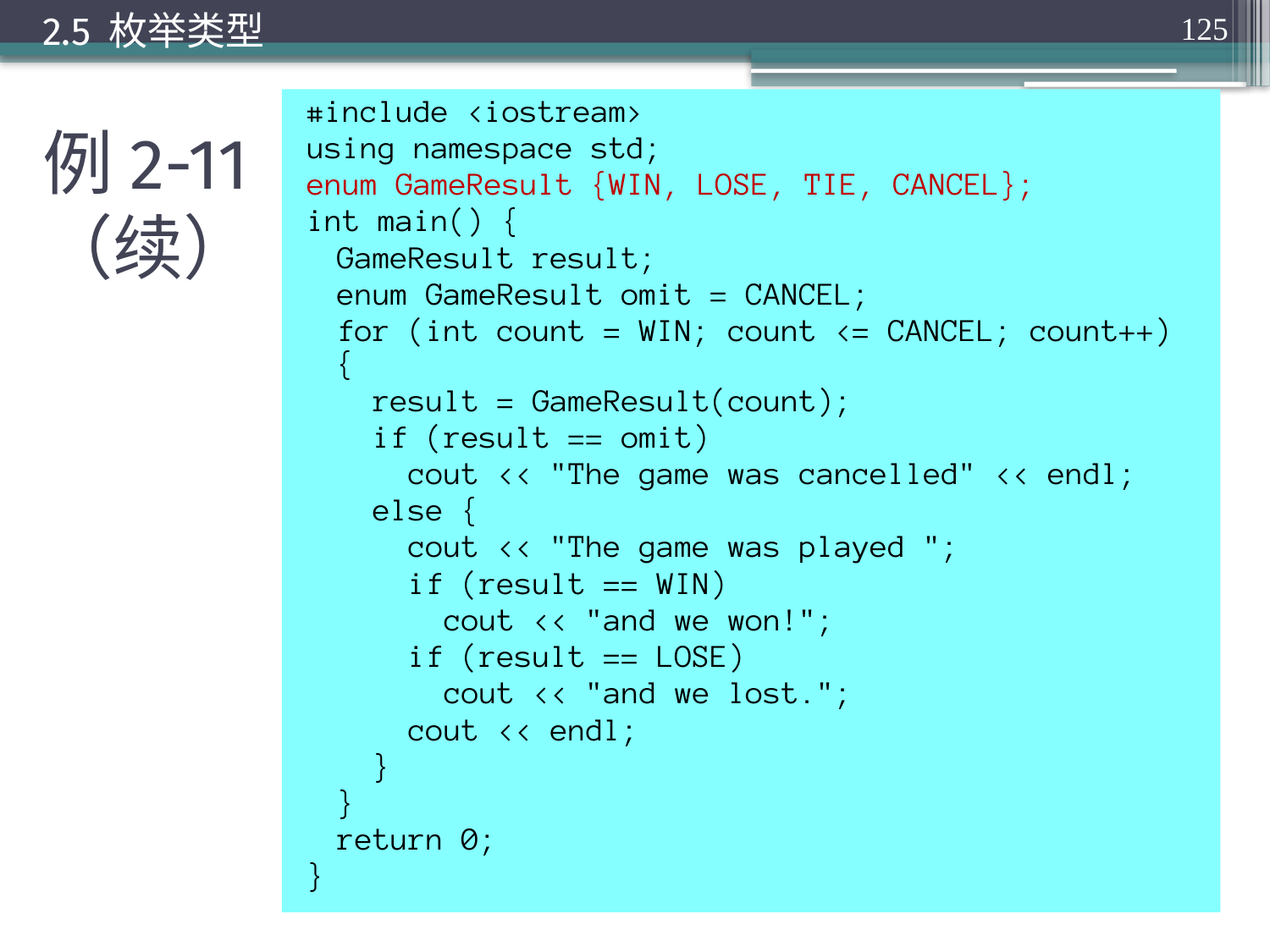

2.5 枚举类型
125
#include <iostream>
using namespace std;
enum GameResult {WIN, LOSE, TIE, CANCEL};
int main() {
	GameResult result;
	enum GameResult omit = CANCEL;
	for (int count = WIN; count <= CANCEL; count++) {
	  result = GameResult(count);
	  if (result == omit)
	    cout << "The game was cancelled" << endl;
	  else {
	    cout << "The game was played ";
	    if (result == WIN)
	      cout << "and we won!";
	    if (result == LOSE)
	      cout << "and we lost.";
	    cout << endl;
	  }
	}
	return 0;
}

# 例2-11 （续）